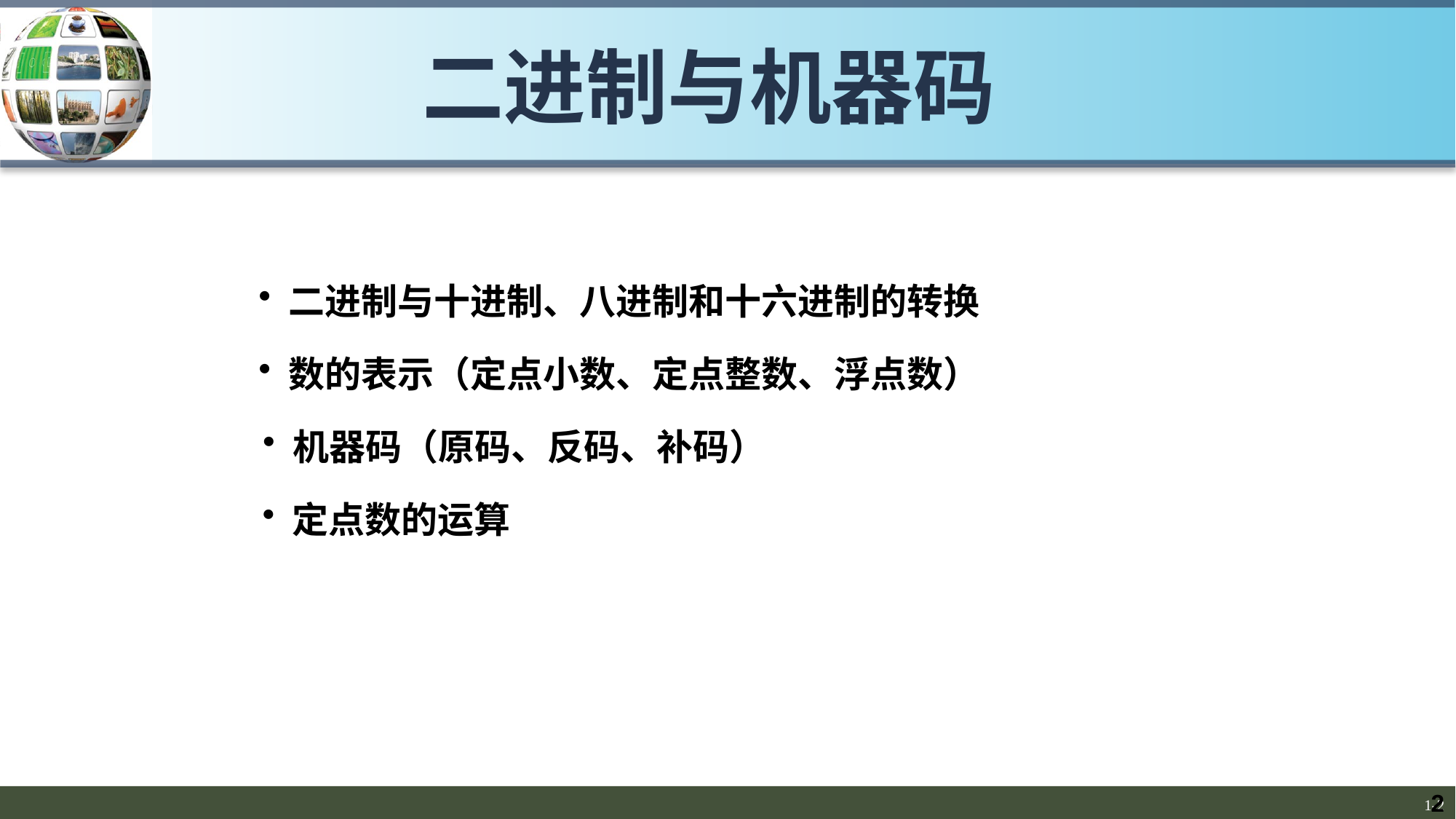

二进制与机器码
 二进制与十进制、八进制和十六进制的转换
 数的表示（定点小数、定点整数、浮点数）
 机器码（原码、反码、补码）
 定点数的运算
2